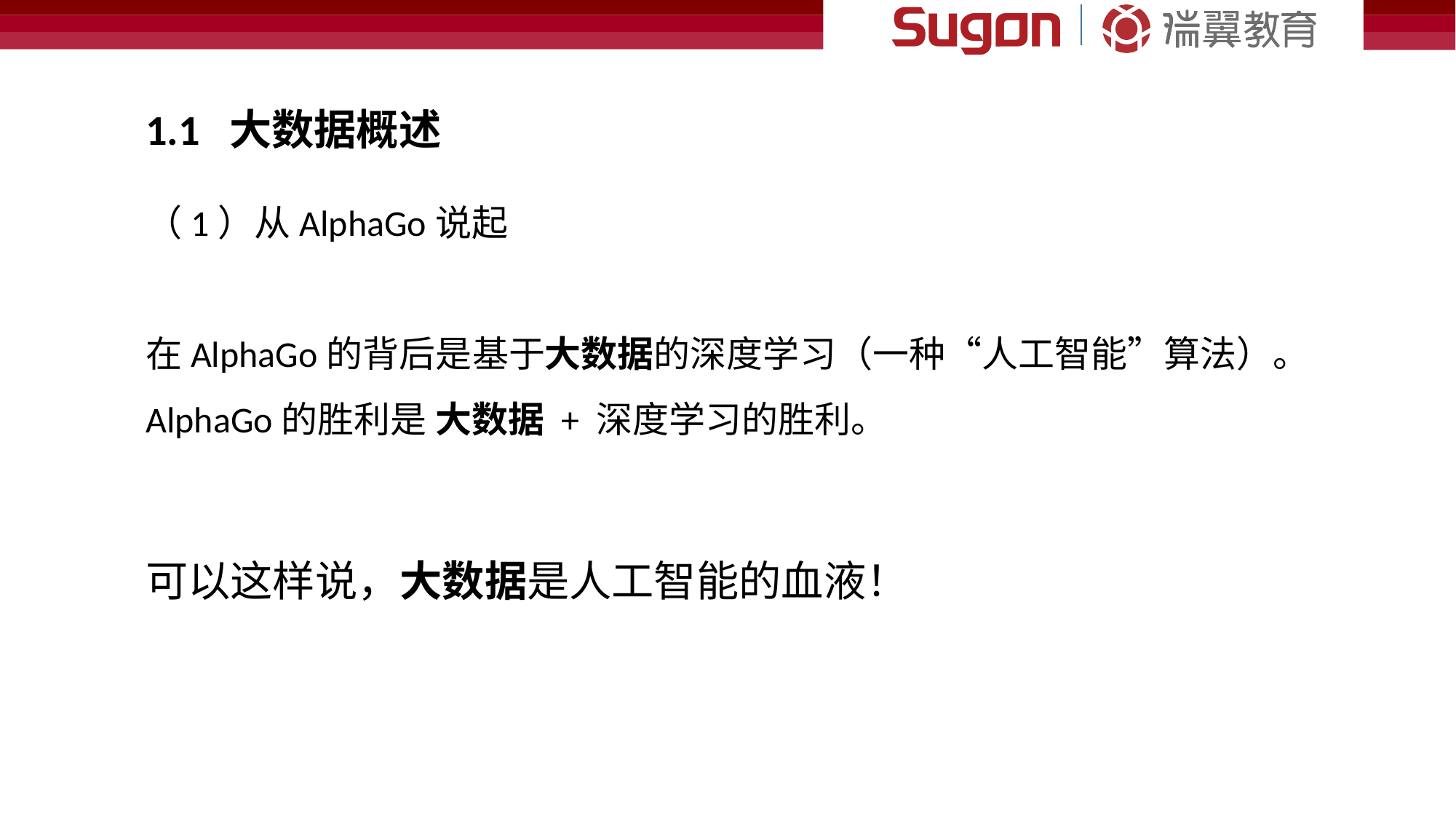

1.1  大数据概述
（1）从AlphaGo说起

在AlphaGo的背后是基于大数据的深度学习（一种“人工智能”算法）。
AlphaGo的胜利是 大数据 + 深度学习的胜利。

可以这样说，大数据是人工智能的血液！